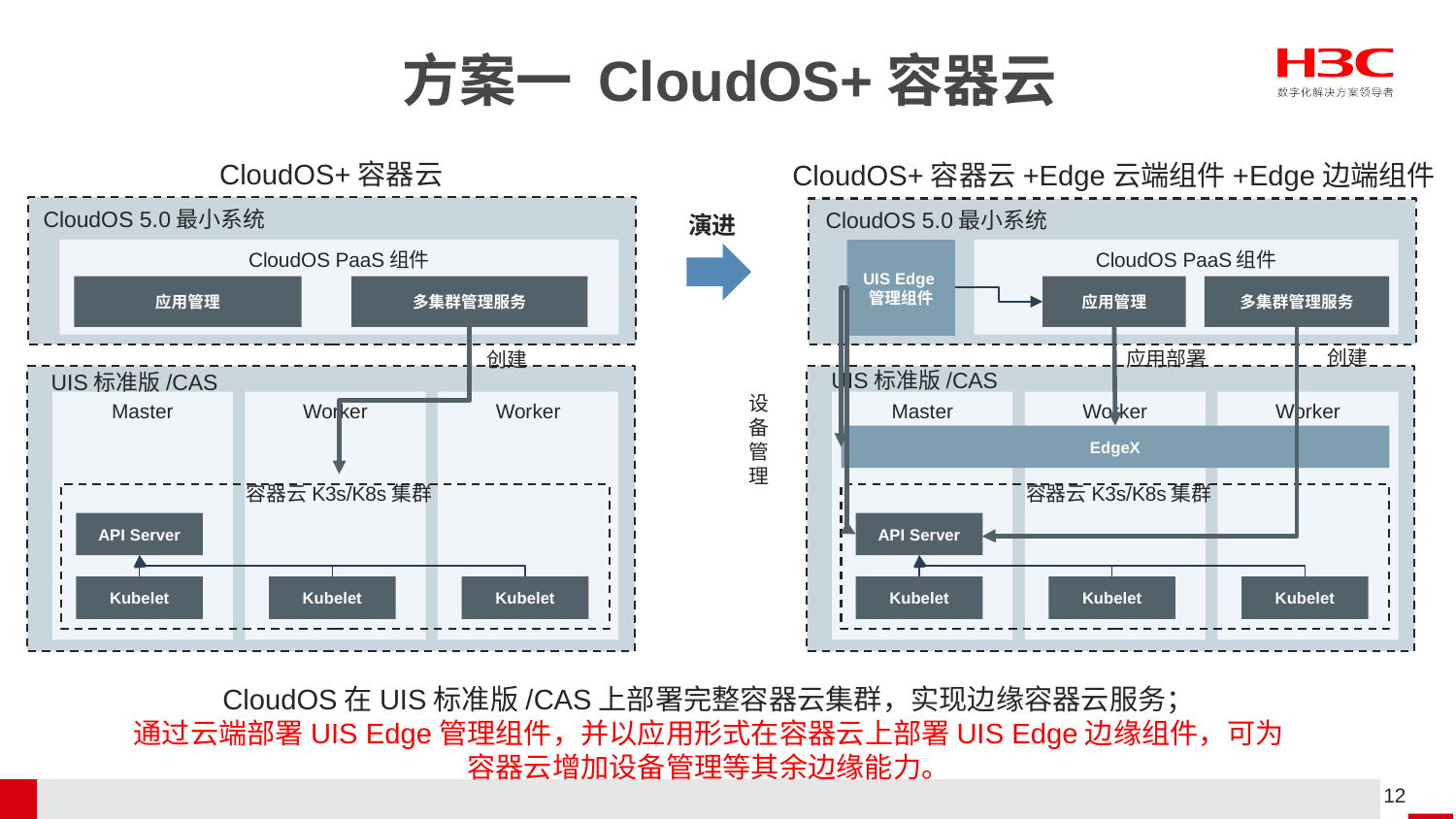

# 方案一 CloudOS+容器云
CloudOS+容器云
CloudOS+容器云+Edge云端组件+Edge边端组件

CloudOS 5.0最小系统

CloudOS 5.0最小系统
演进
CloudOS PaaS组件
UIS Edge管理组件
CloudOS PaaS组件

应用管理
多集群管理服务
应用管理
多集群管理服务
创建
应用部署
创建
UIS标准版/CAS
UIS标准版/CAS

设备管理
Master
Worker
Worker
Master
Worker
Worker
EdgeX
容器云K3s/K8s集群
容器云K3s/K8s集群

API Server
API Server
Kubelet
Kubelet
Kubelet
Kubelet
Kubelet
Kubelet
CloudOS在UIS标准版/CAS上部署完整容器云集群，实现边缘容器云服务；
通过云端部署UIS Edge管理组件，并以应用形式在容器云上部署UIS Edge边缘组件，可为容器云增加设备管理等其余边缘能力。